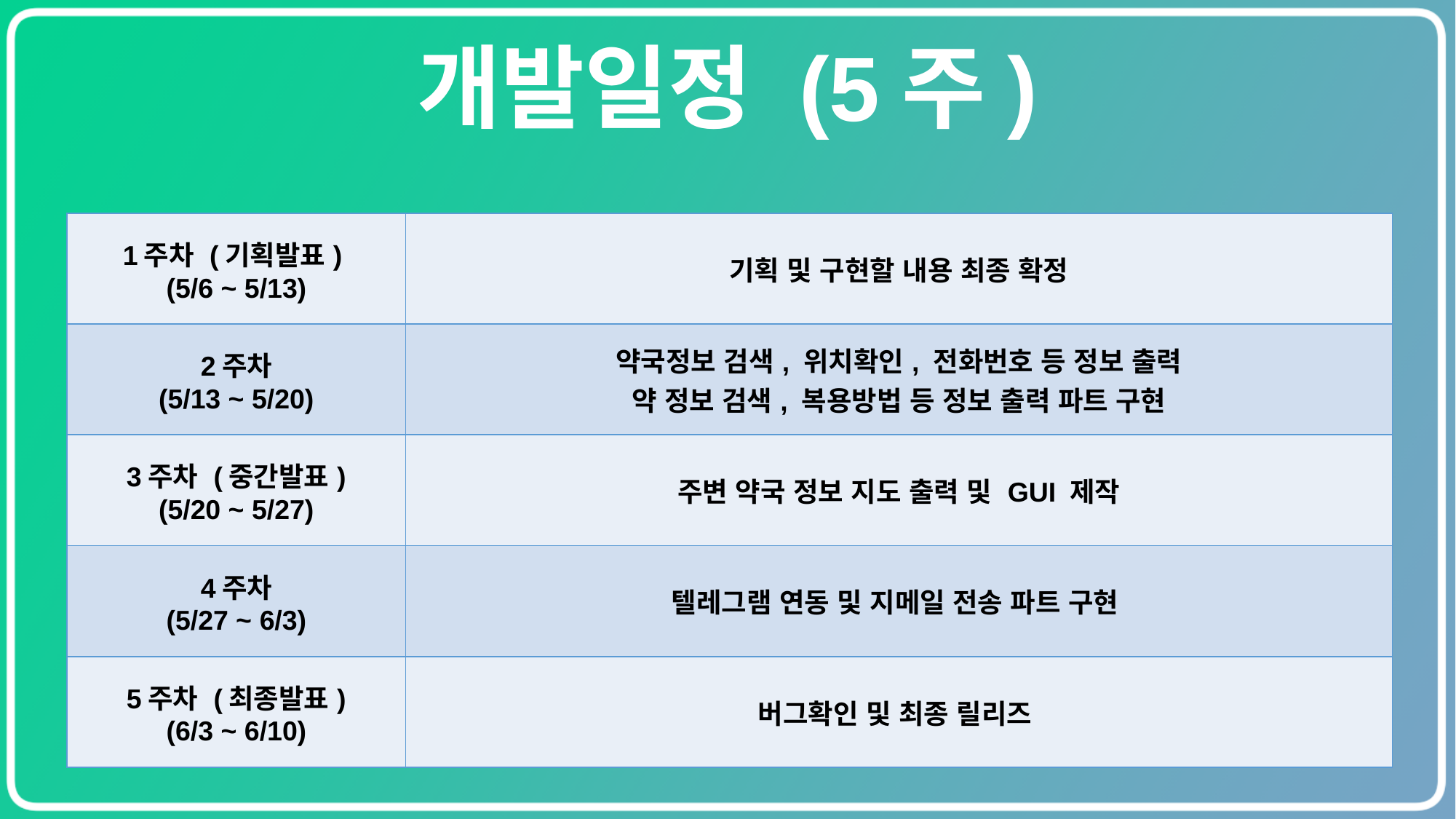

개발일정 (5주)
| 1주차 (기획발표) (5/6 ~ 5/13) | 기획 및 구현할 내용 최종 확정 |
| --- | --- |
| 2주차 (5/13 ~ 5/20) | 약국정보 검색, 위치확인, 전화번호 등 정보 출력 약 정보 검색, 복용방법 등 정보 출력 파트 구현 |
| 3주차 (중간발표) (5/20 ~ 5/27) | 주변 약국 정보 지도 출력 및 GUI 제작 |
| 4주차 (5/27 ~ 6/3) | 텔레그램 연동 및 지메일 전송 파트 구현 |
| 5주차 (최종발표) (6/3 ~ 6/10) | 버그확인 및 최종 릴리즈 |